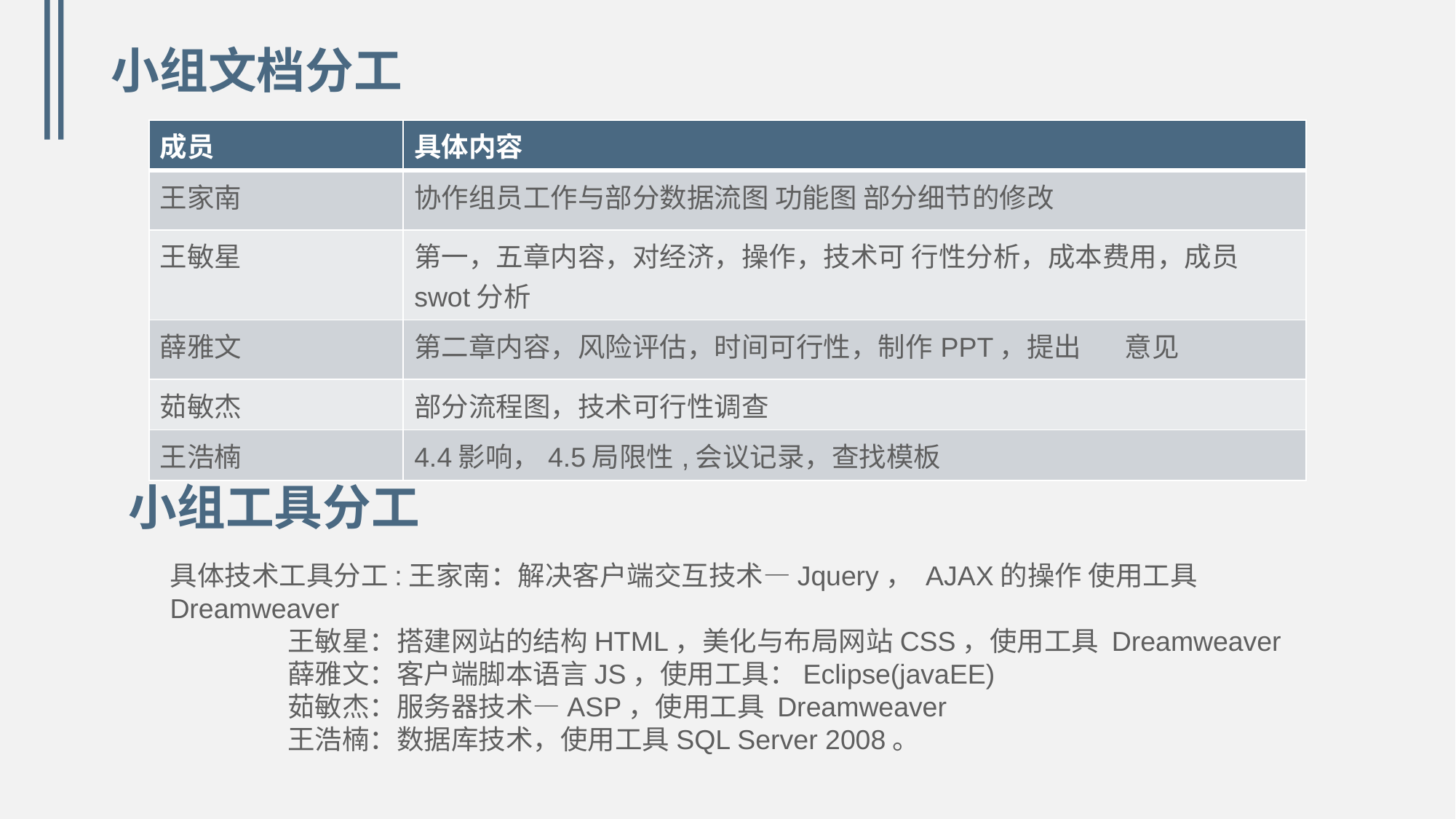

小组文档分工
| 成员 | 具体内容 |
| --- | --- |
| 王家南 | 协作组员工作与部分数据流图 功能图 部分细节的修改 |
| 王敏星 | 第一，五章内容，对经济，操作，技术可 行性分析，成本费用，成员swot分析 |
| 薛雅文 | 第二章内容，风险评估，时间可行性，制作PPT，提出 意见 |
| 茹敏杰 | 部分流程图，技术可行性调查 |
| 王浩楠 | 4.4影响，4.5局限性,会议记录，查找模板 |
小组工具分工
具体技术工具分工:王家南：解决客户端交互技术—Jquery， AJAX的操作 使用工具 Dreamweaver
                  王敏星：搭建网站的结构HTML，美化与布局网站CSS，使用工具 Dreamweaver
                  薛雅文：客户端脚本语言JS，使用工具：Eclipse(javaEE)
                  茹敏杰：服务器技术—ASP，使用工具 Dreamweaver
                  王浩楠：数据库技术，使用工具SQL Server 2008。